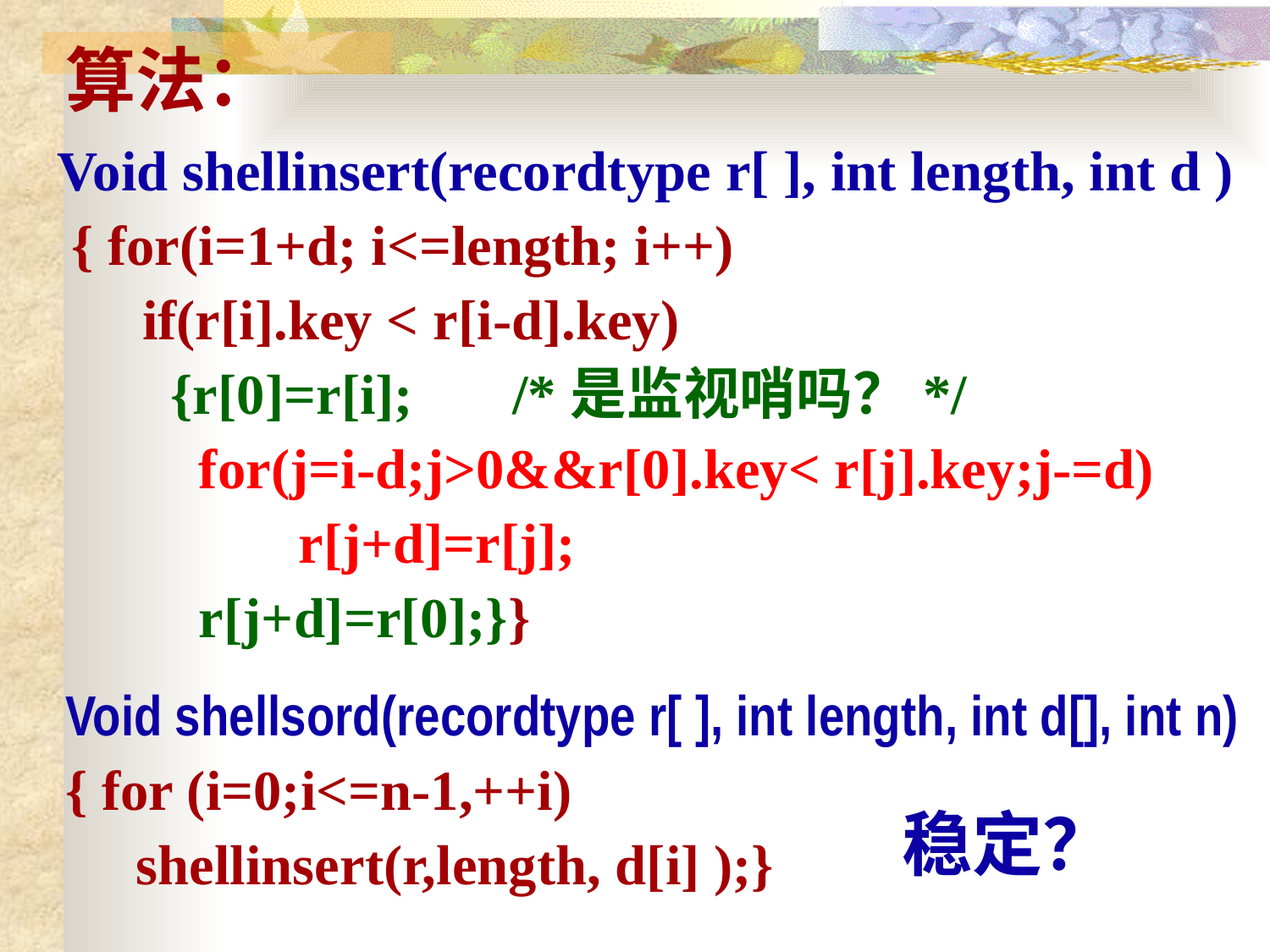

算法：
Void shellinsert(recordtype r[ ], int length, int d )
 { for(i=1+d; i<=length; i++)
      if(r[i].key < r[i-d].key)
        {r[0]=r[i];       /*是监视哨吗？*/
          for(j=i-d;j>0&&r[0].key< r[j].key;j-=d)
                 r[j+d]=r[j];
          r[j+d]=r[0];}}
Void shellsord(recordtype r[ ], int length, int d[], int n)
{ for (i=0;i<=n-1,++i)
     shellinsert(r,length, d[i] );}
稳定？